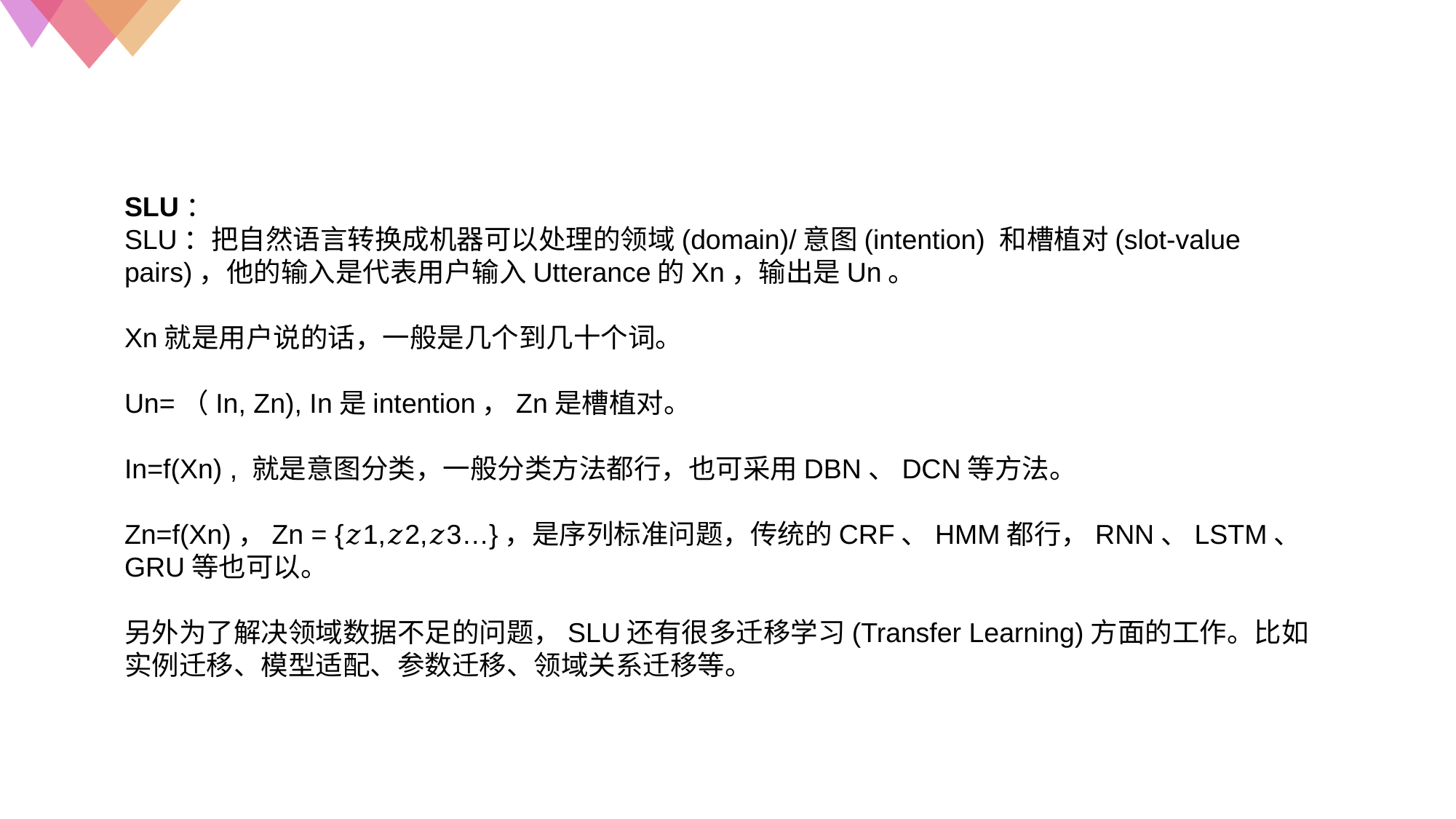

SLU：
SLU：把自然语言转换成机器可以处理的领域(domain)/意图(intention) 和槽植对(slot-value pairs)，他的输入是代表用户输入Utterance的Xn，输出是Un。

Xn就是用户说的话，一般是几个到几十个词。

Un=（In, Zn), In是intention，Zn是槽植对。

In=f(Xn) , 就是意图分类，一般分类方法都行，也可采用DBN、DCN等方法。

Zn=f(Xn)，Zn = {𝑧1,𝑧2,𝑧3…}，是序列标准问题，传统的CRF、HMM都行，RNN、LSTM、GRU等也可以。

另外为了解决领域数据不足的问题，SLU还有很多迁移学习(Transfer Learning)方面的工作。比如实例迁移、模型适配、参数迁移、领域关系迁移等。